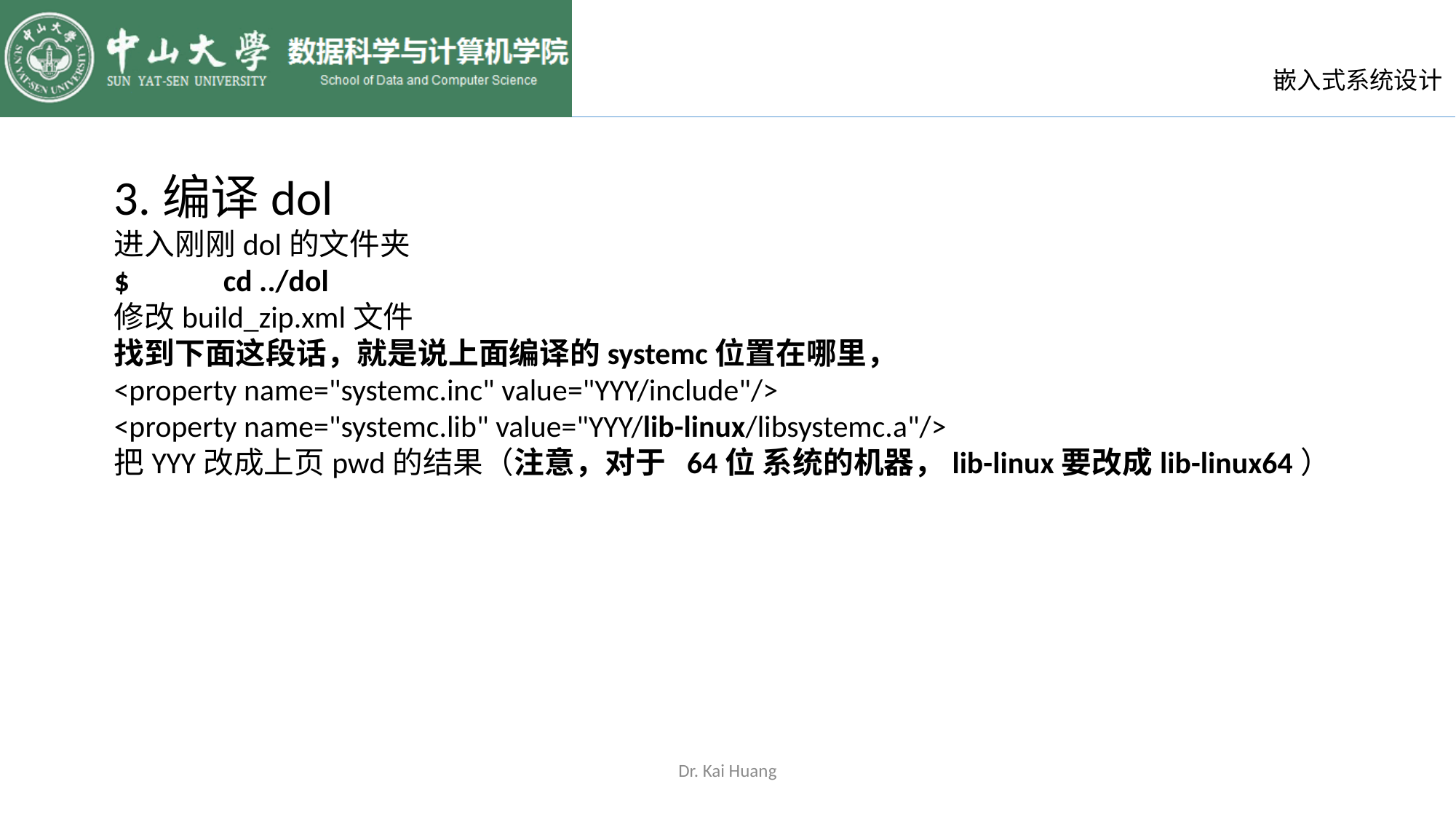

3.编译dol
进入刚刚dol的文件夹
$	cd ../dol
修改build_zip.xml文件
找到下面这段话，就是说上面编译的systemc位置在哪里，
<property name="systemc.inc" value="YYY/include"/>
<property name="systemc.lib" value="YYY/lib-linux/libsystemc.a"/>
把YYY改成上页pwd的结果（注意，对于  64位 系统的机器，lib-linux要改成lib-linux64）

Dr. Kai Huang

15